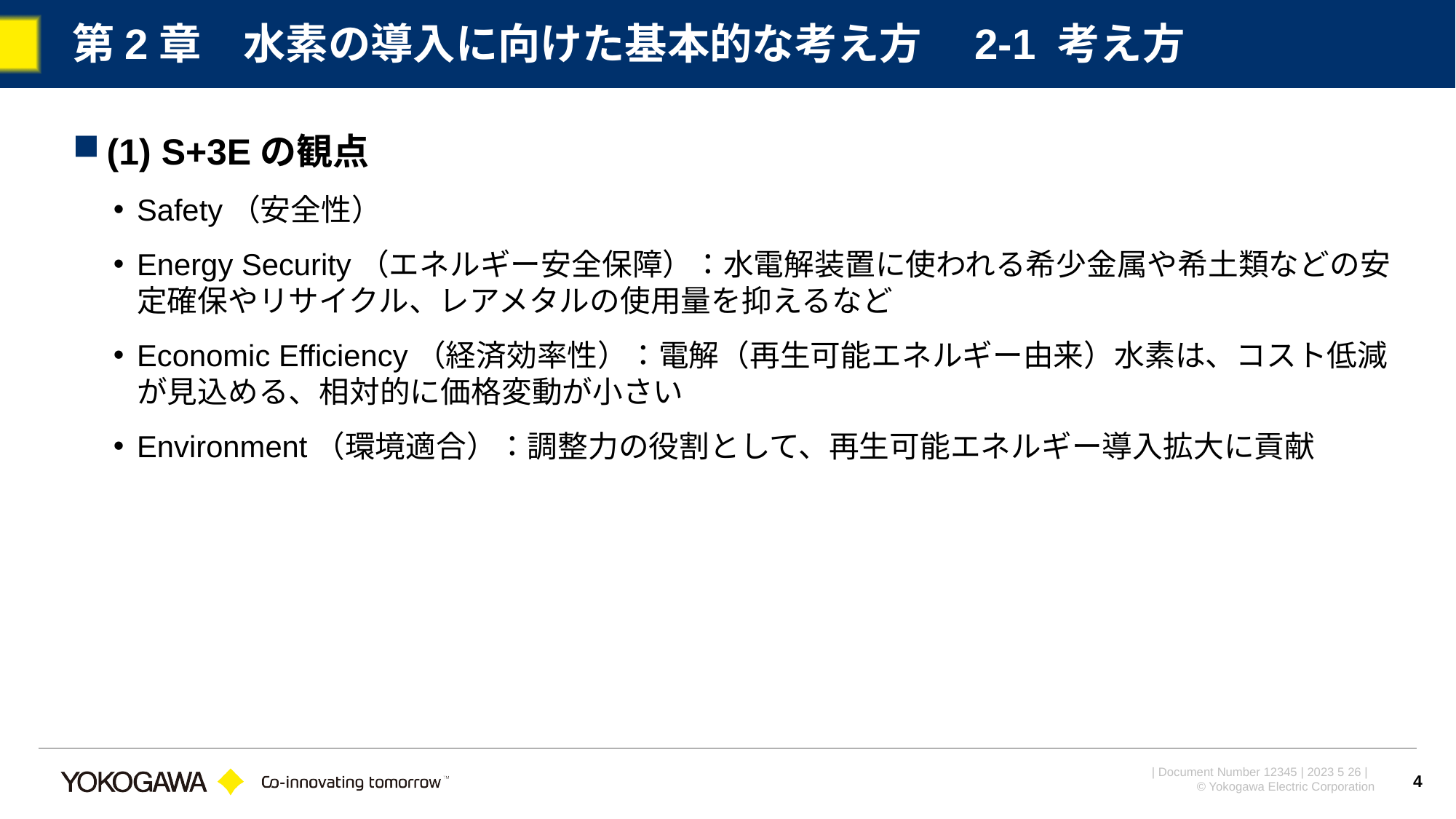

# 第2章　水素の導入に向けた基本的な考え方　2-1 考え方
(1) S+3Eの観点
Safety（安全性）
Energy Security（エネルギー安全保障）：水電解装置に使われる希少金属や希土類などの安定確保やリサイクル、レアメタルの使用量を抑えるなど
Economic Efficiency（経済効率性）：電解（再生可能エネルギー由来）水素は、コスト低減が見込める、相対的に価格変動が小さい
Environment（環境適合）：調整力の役割として、再生可能エネルギー導入拡大に貢献
4